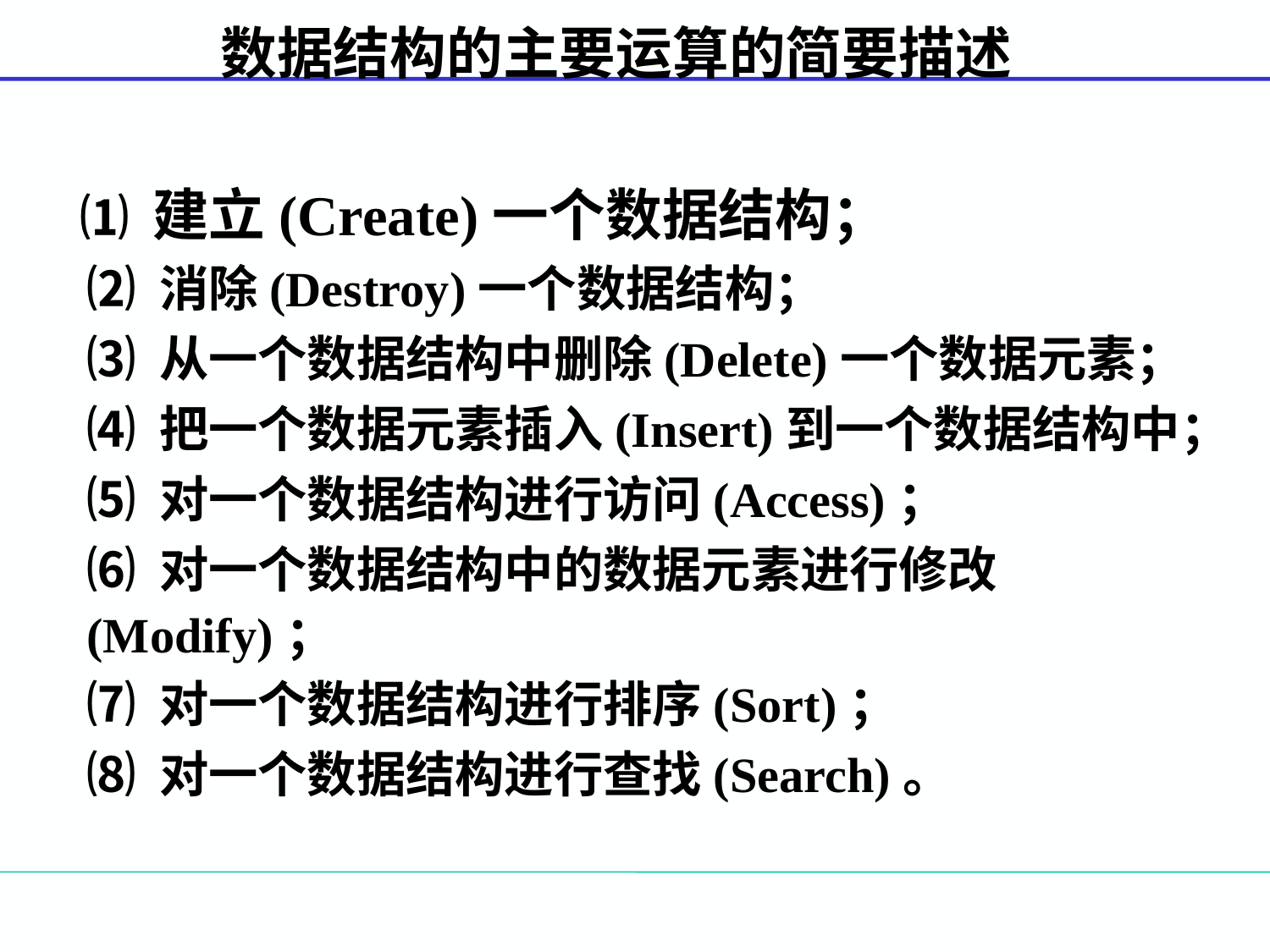

数据结构的主要运算的简要描述
# ⑴ 建立(Create)一个数据结构；
⑵ 消除(Destroy)一个数据结构；
⑶ 从一个数据结构中删除(Delete)一个数据元素；
⑷ 把一个数据元素插入(Insert)到一个数据结构中；
⑸ 对一个数据结构进行访问(Access)；
⑹ 对一个数据结构中的数据元素进行修改(Modify)；
⑺ 对一个数据结构进行排序(Sort)；
⑻ 对一个数据结构进行查找(Search)。